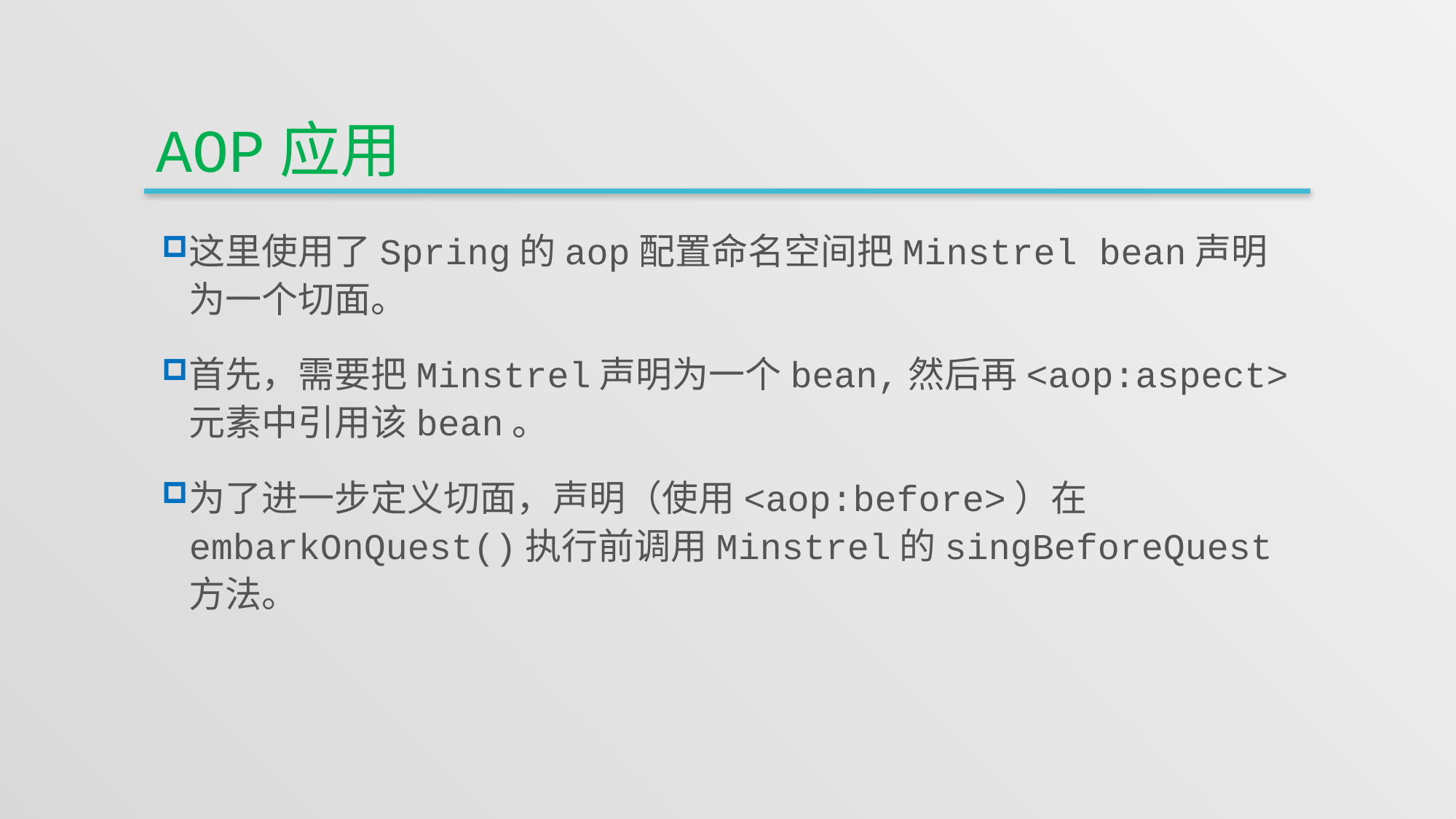

# AOP应用
这里使用了Spring的aop配置命名空间把Minstrel bean声明为一个切面。
首先，需要把Minstrel声明为一个bean,然后再<aop:aspect>元素中引用该bean。
为了进一步定义切面，声明（使用<aop:before>）在embarkOnQuest()执行前调用Minstrel的singBeforeQuest方法。